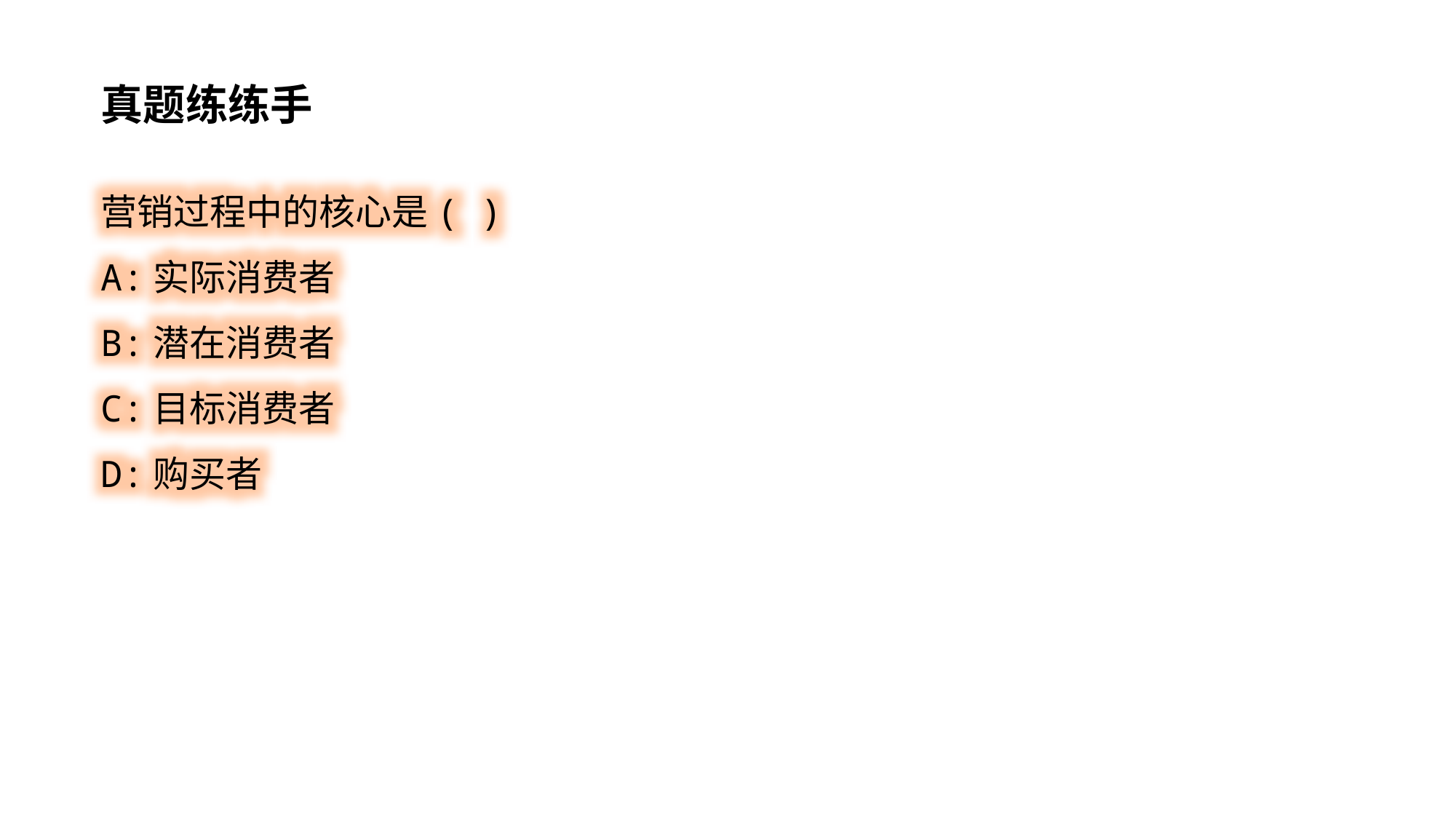

真题练练手
营销过程中的核心是( )
A:实际消费者
B:潜在消费者
C:目标消费者
D:购买者